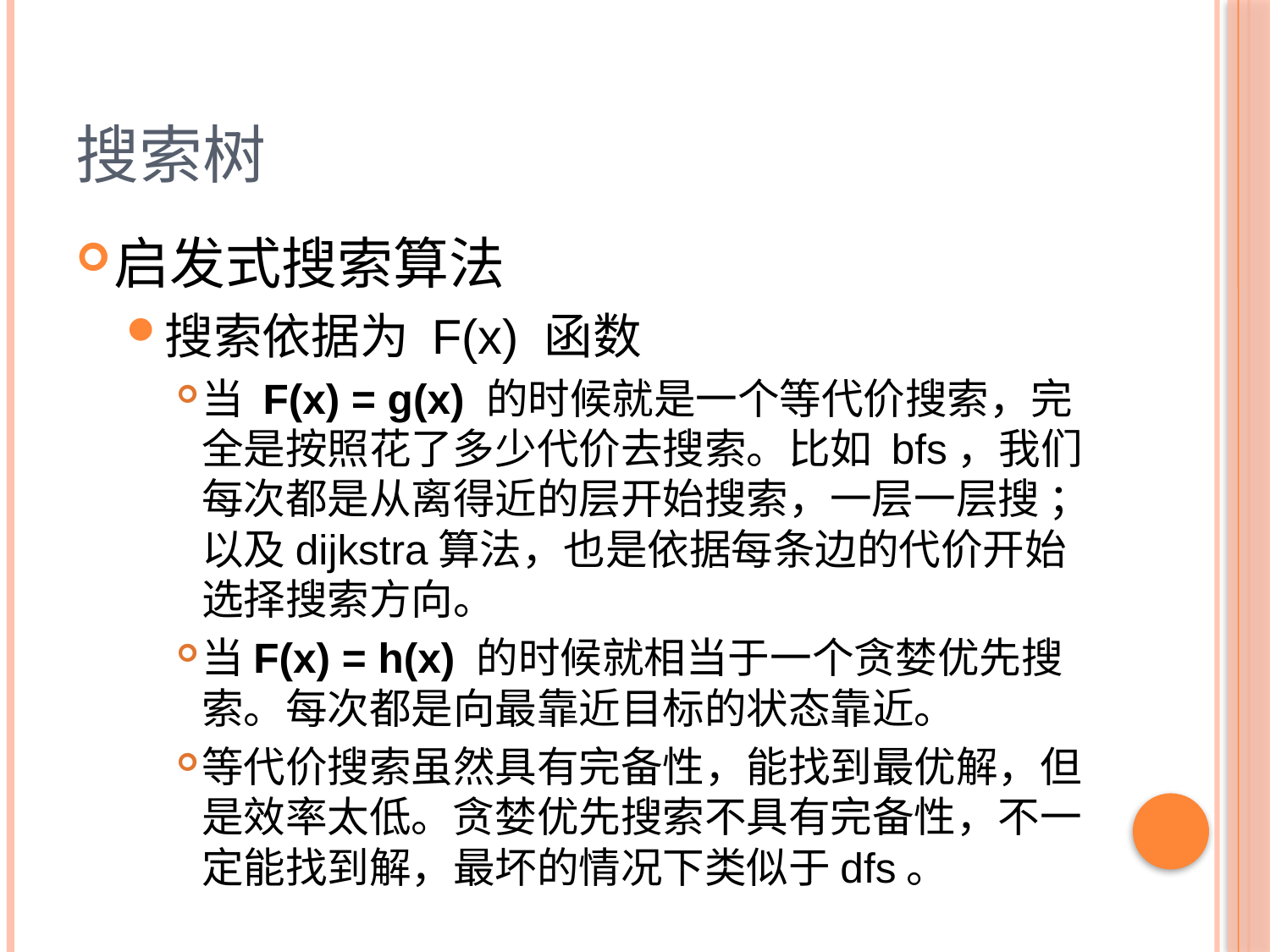

# 搜索树
启发式搜索算法
搜索依据为 F(x) 函数
当 F(x) = g(x) 的时候就是一个等代价搜索，完全是按照花了多少代价去搜索。比如 bfs，我们每次都是从离得近的层开始搜索，一层一层搜 ；以及dijkstra算法，也是依据每条边的代价开始选择搜索方向。
当F(x) = h(x) 的时候就相当于一个贪婪优先搜索。每次都是向最靠近目标的状态靠近。
等代价搜索虽然具有完备性，能找到最优解，但是效率太低。贪婪优先搜索不具有完备性，不一定能找到解，最坏的情况下类似于dfs。